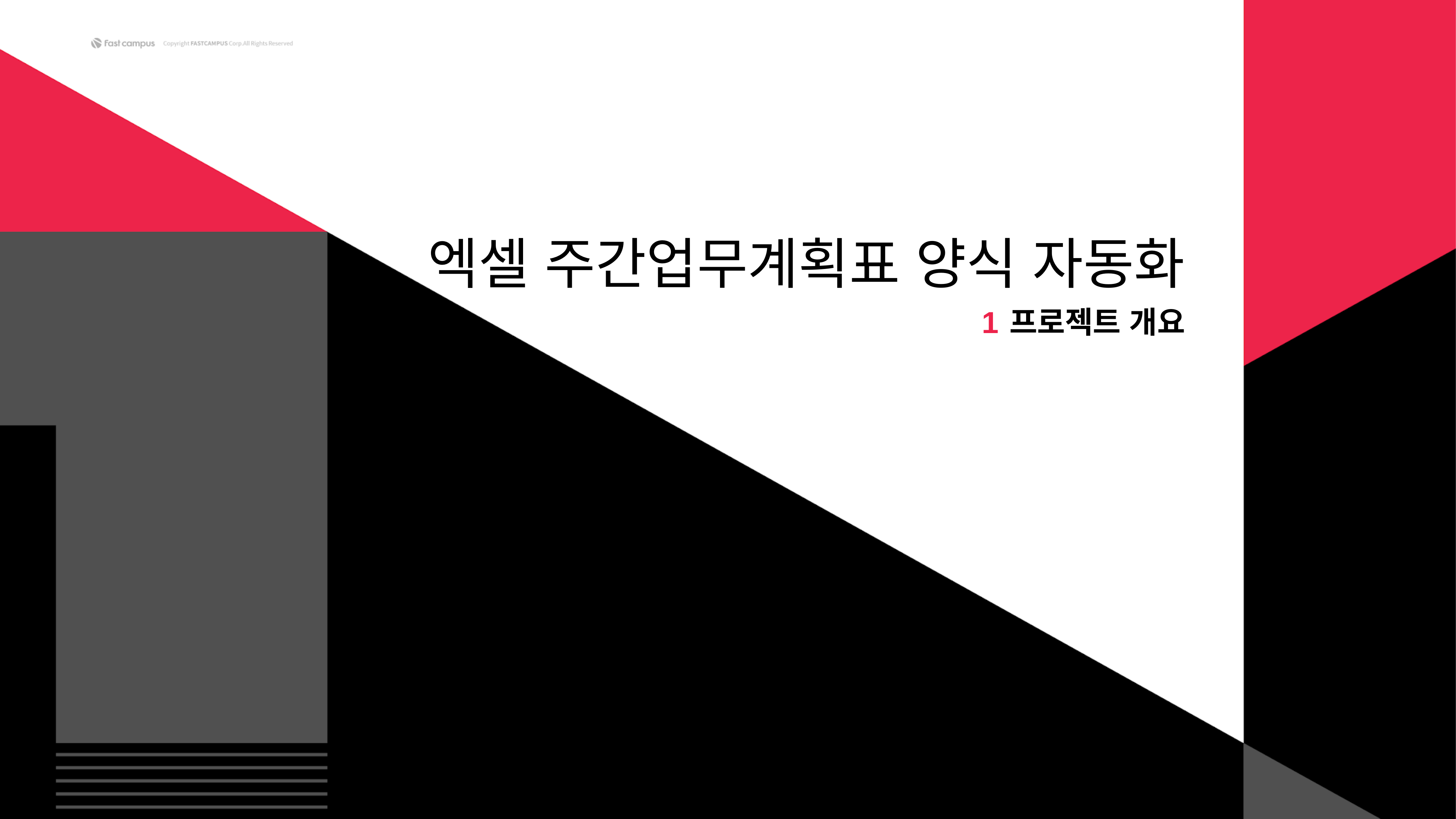

# 엑셀 주간업무계획표 양식 자동화
프로젝트 개요
1